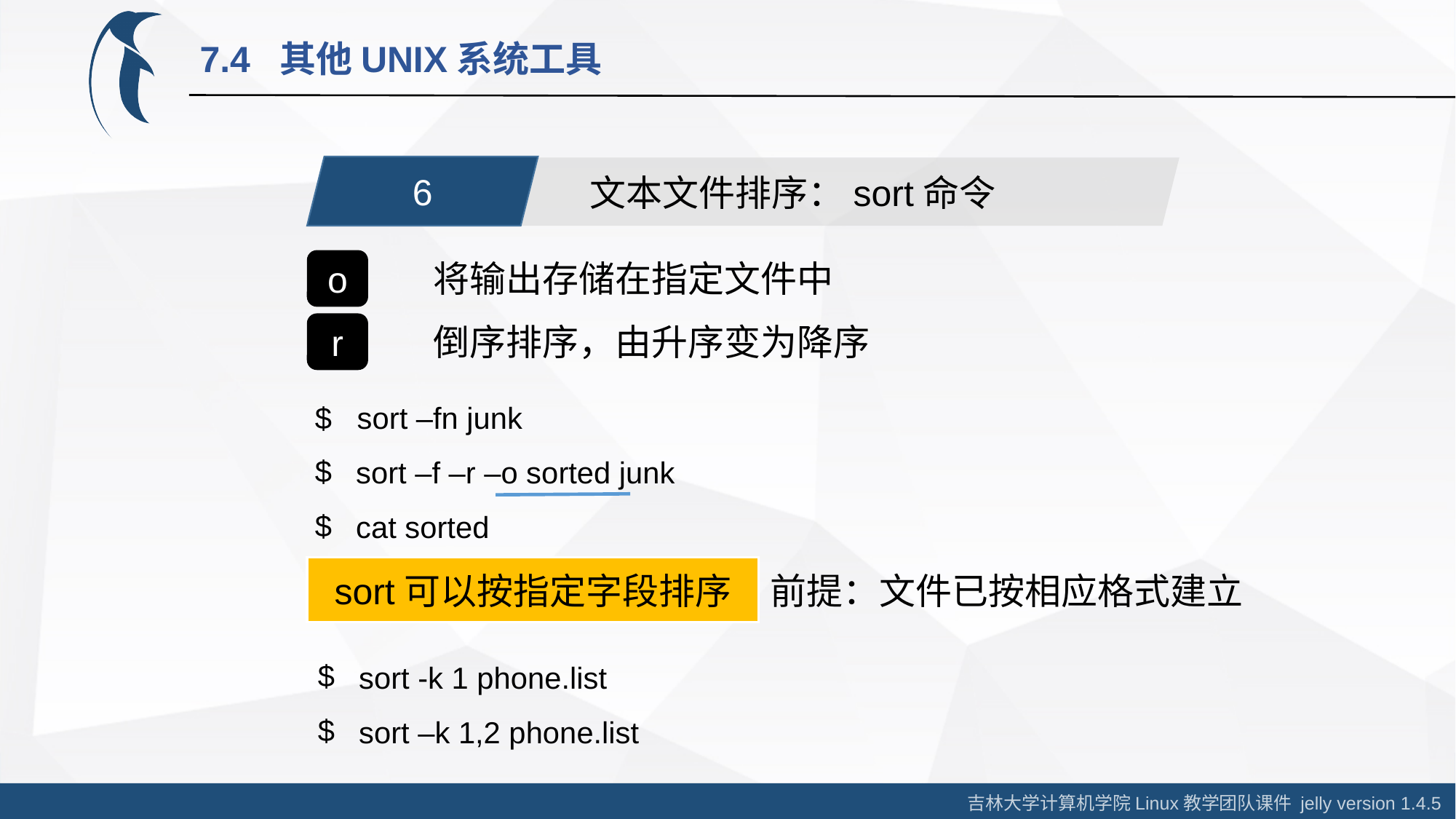

7.4  其他UNIX系统工具
6
文本文件排序：sort命令
将输出存储在指定文件中
o
r
倒序排序，由升序变为降序
$   sort –fn junk
sort –f –r –o sorted junk
cat sorted
sort可以按指定字段排序
前提：文件已按相应格式建立
sort -k 1 phone.list
sort –k 1,2 phone.list